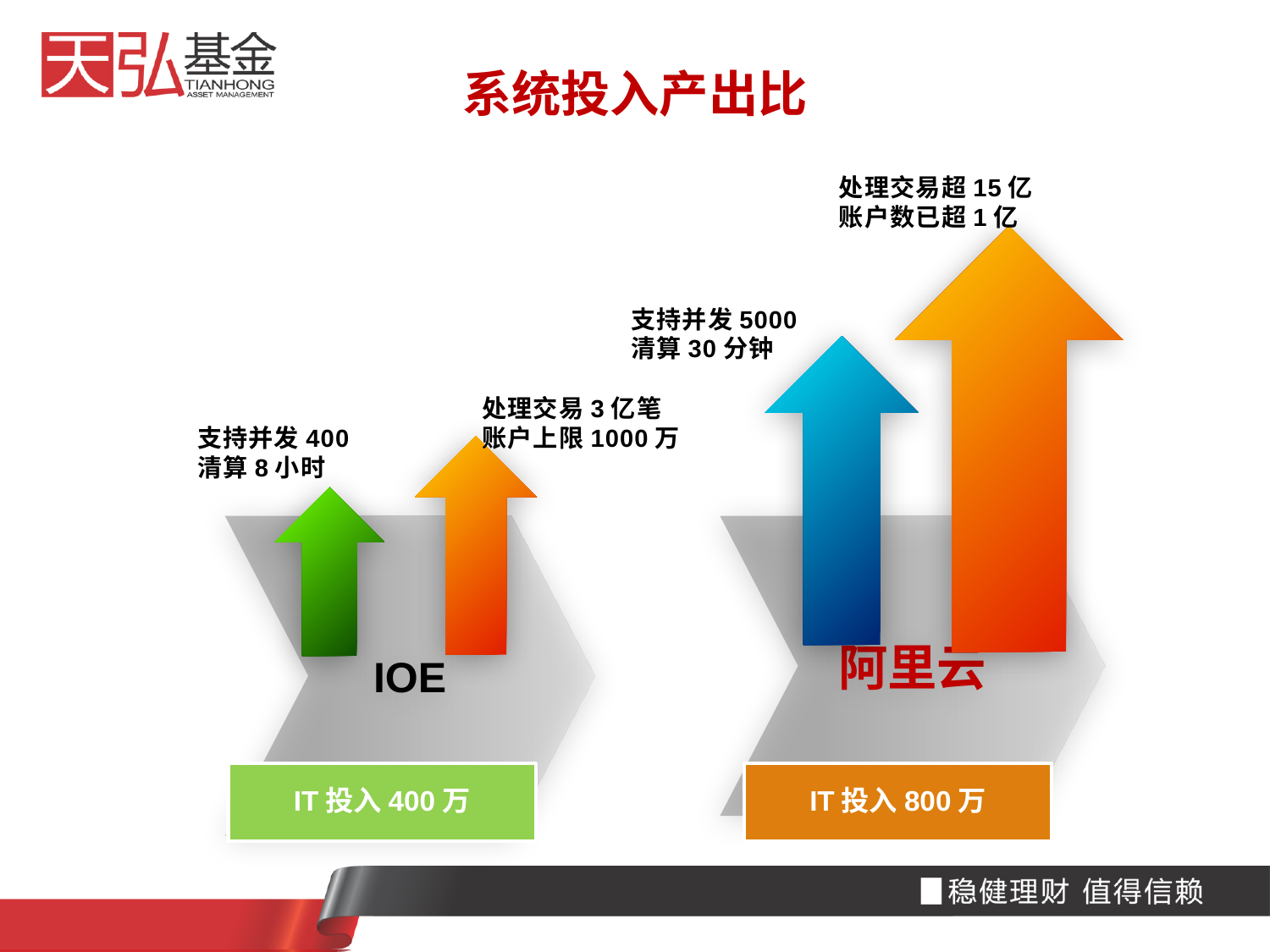

# 系统投入产出比
处理交易超15亿
账户数已超1亿

支持并发5000
清算30分钟

处理交易3亿笔
账户上限1000万
支持并发400
清算8小时

IOE
阿里云

IT投入400万

IT投入800万